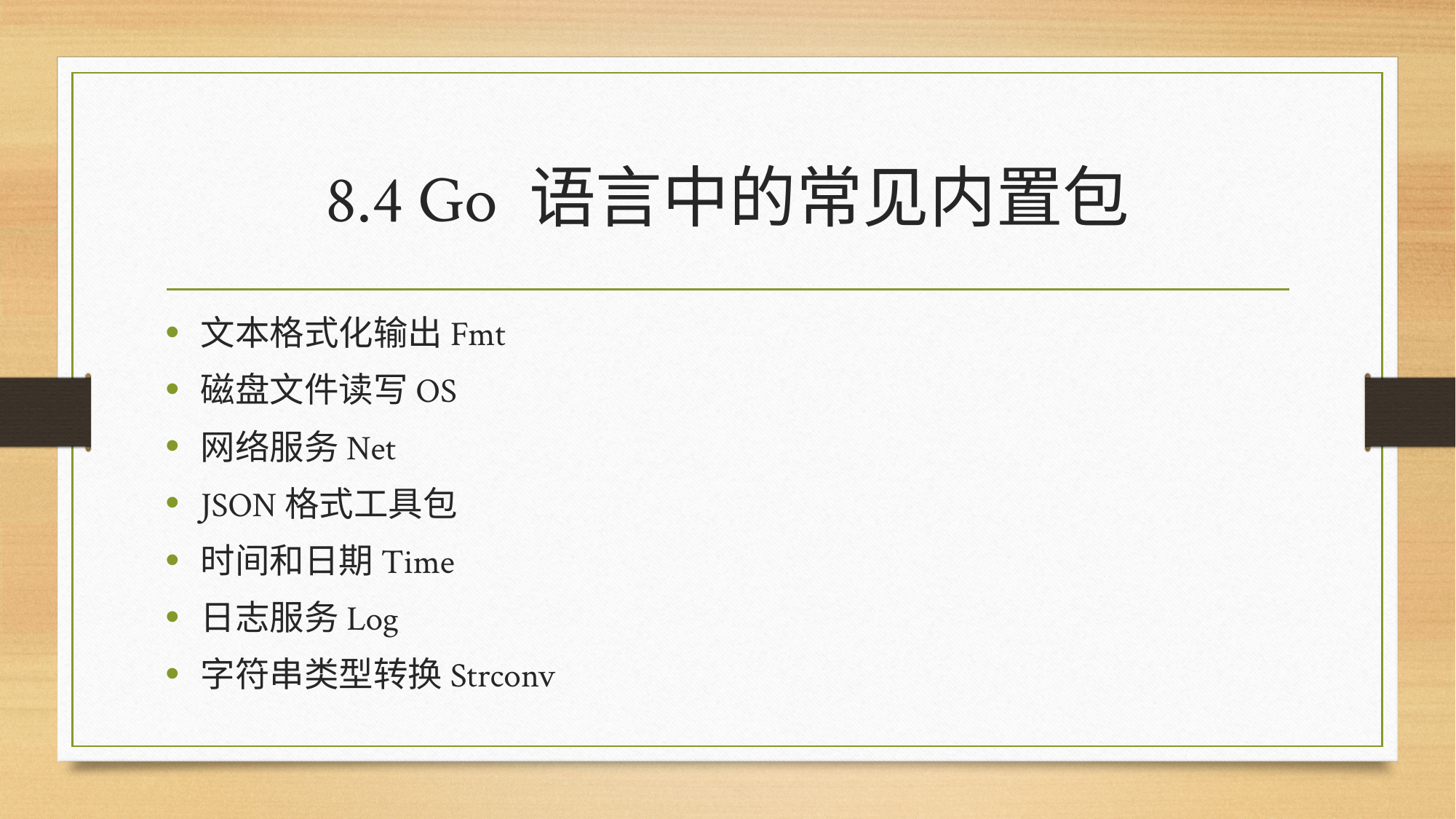

# 8.4 Go 语言中的常见内置包
文本格式化输出Fmt
磁盘文件读写OS
网络服务Net
JSON格式工具包
时间和日期Time
日志服务Log
字符串类型转换Strconv